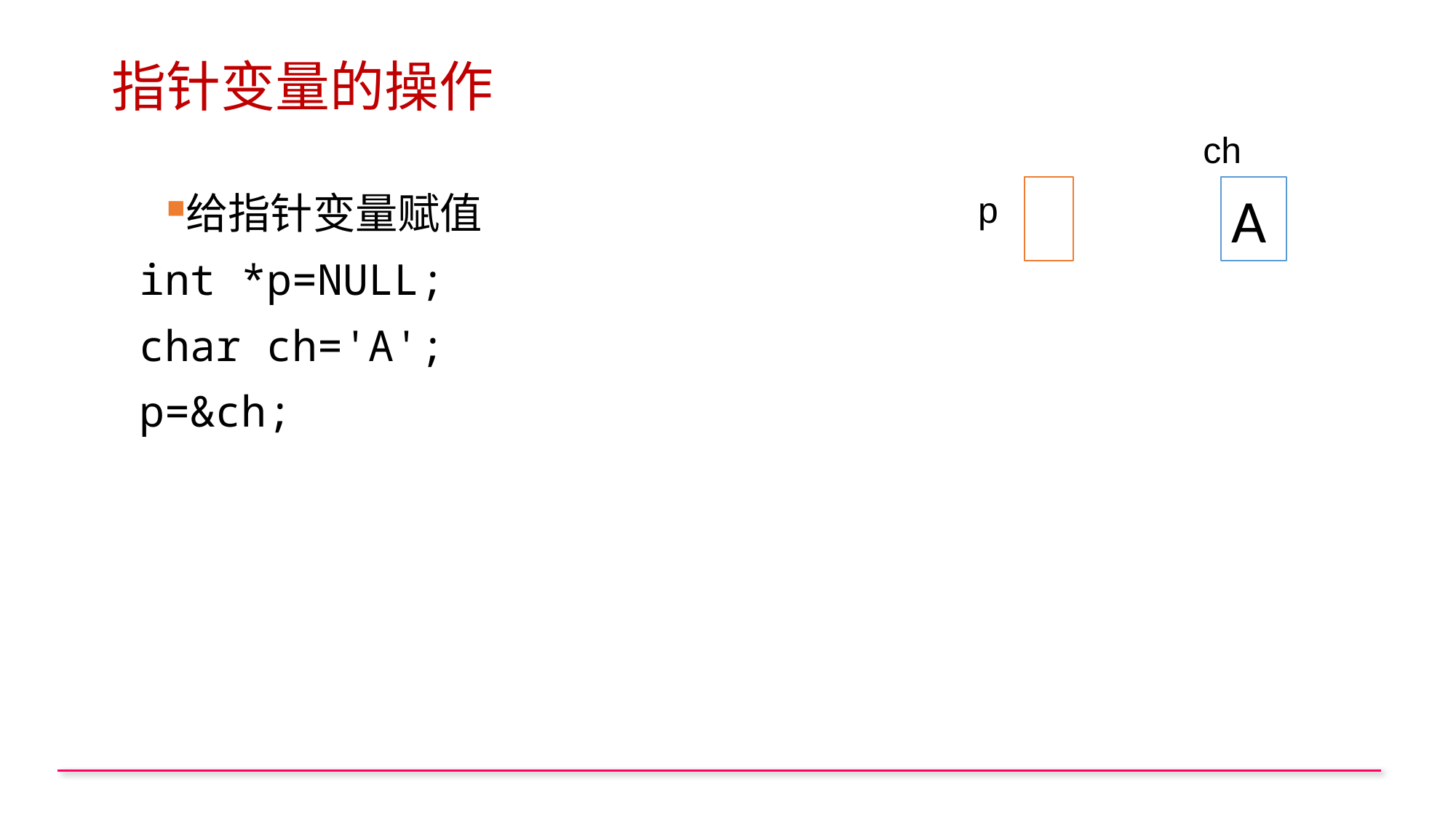

# 指针变量的操作
ch

A
给指针变量赋值
int *p=NULL;
char ch='A';
p=&ch;

p